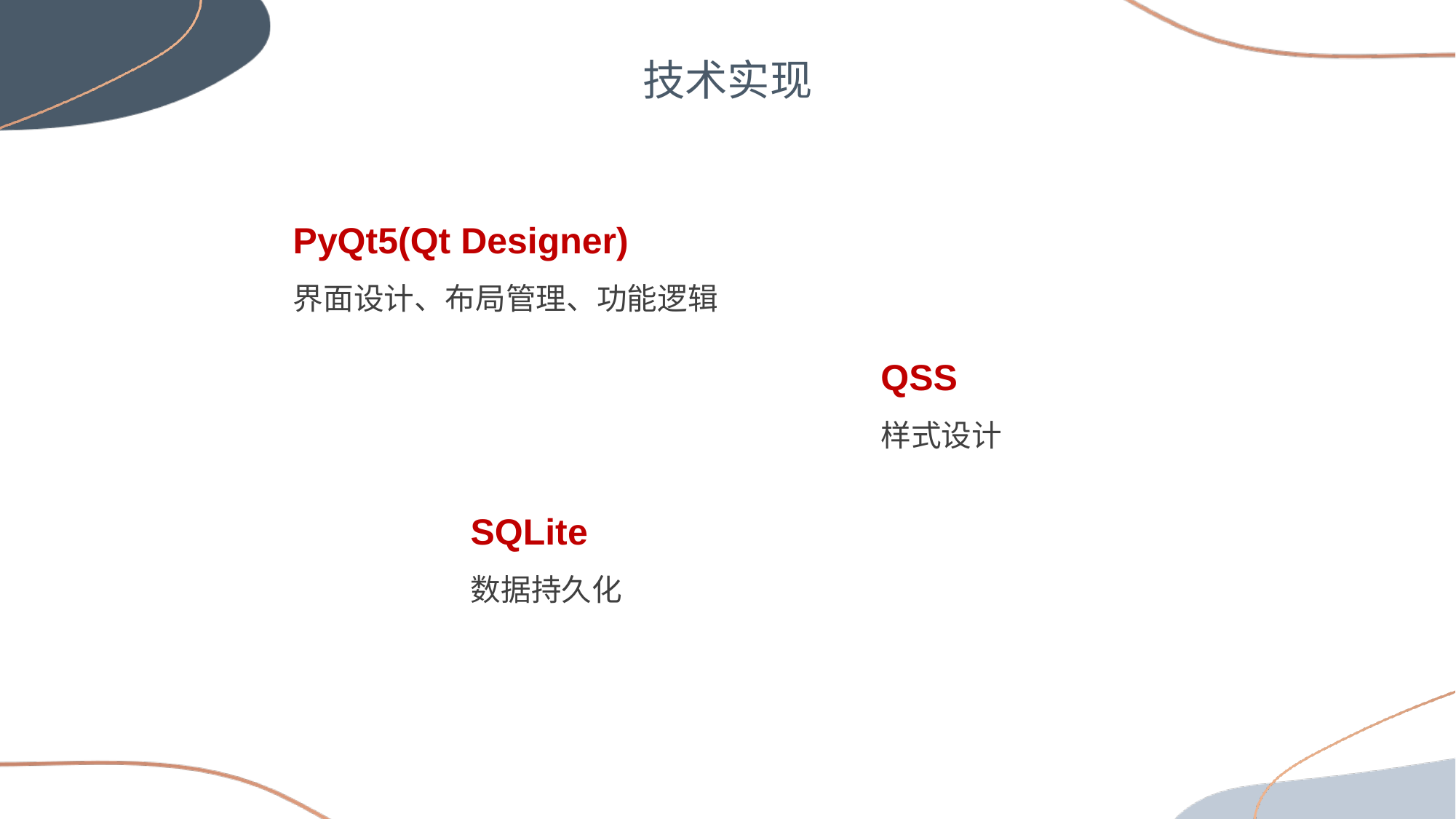

技术实现
PyQt5(Qt Designer)
界面设计、布局管理、功能逻辑
QSS
样式设计
SQLite
数据持久化